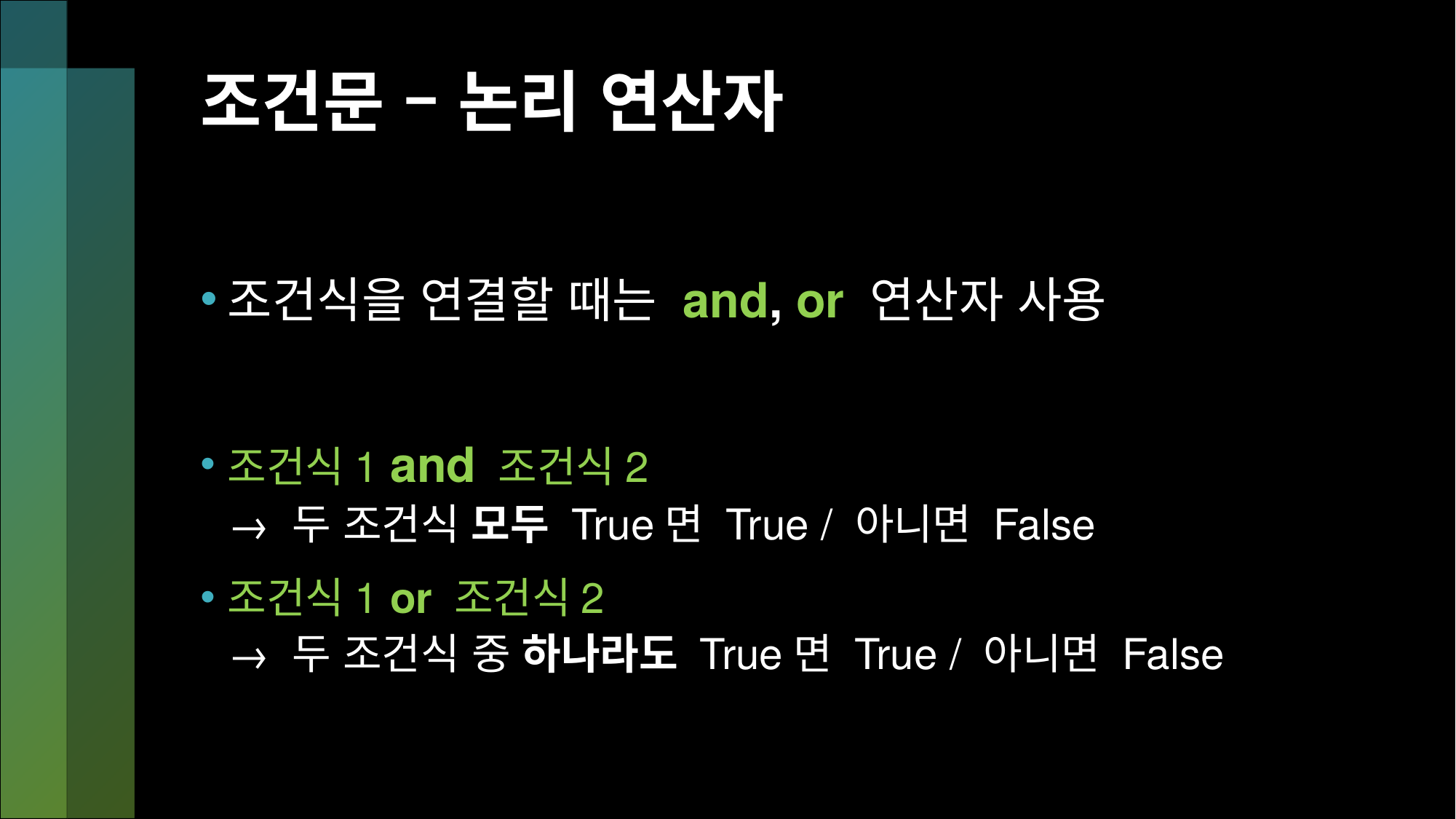

# 조건문 – 논리 연산자
조건식을 연결할 때는 and, or 연산자 사용

조건식1 and 조건식2
→ 두 조건식 모두 True면 True / 아니면 False
조건식1 or 조건식2
→ 두 조건식 중 하나라도 True면 True / 아니면 False